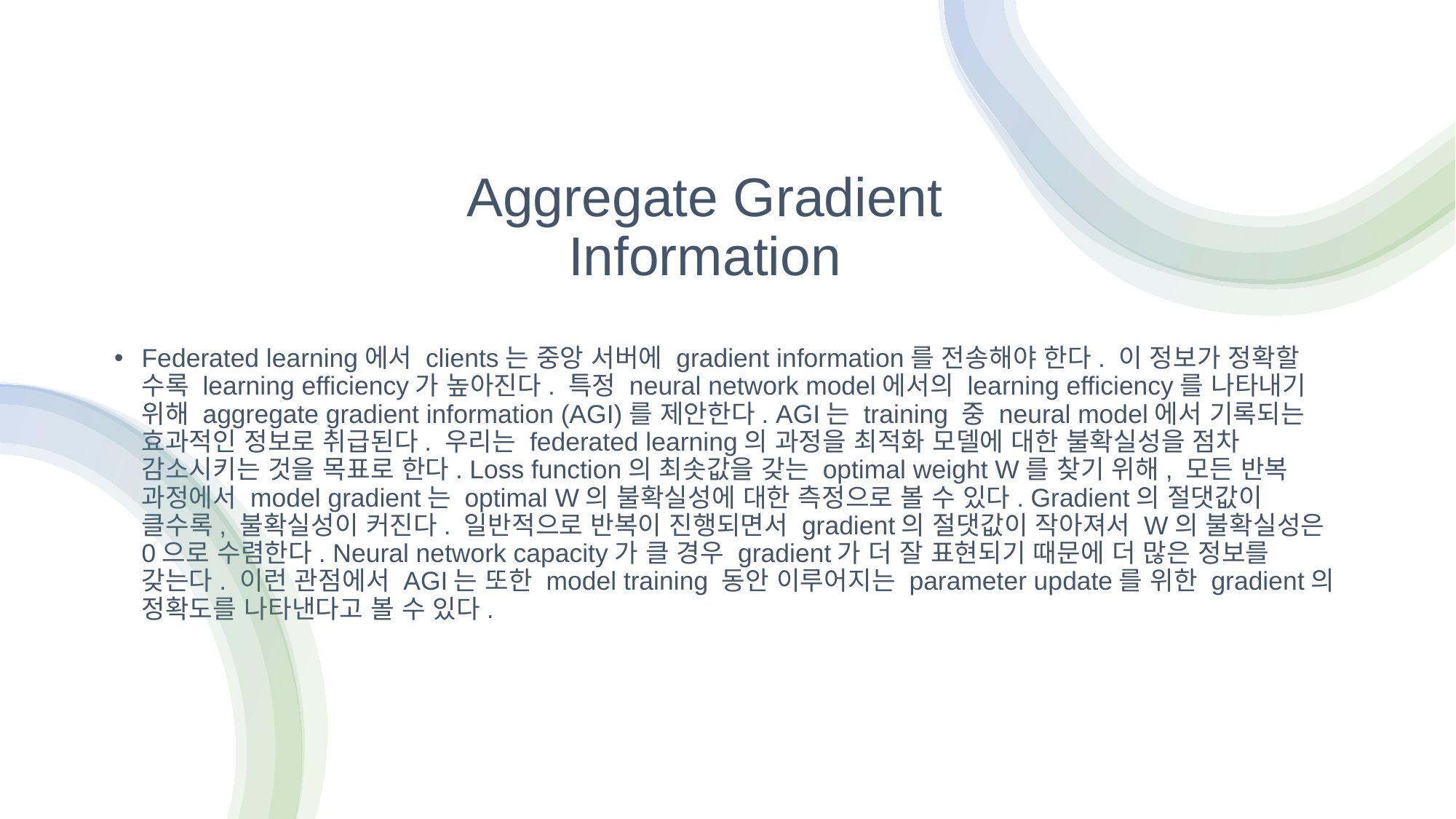

# Aggregate Gradient Information
Federated learning에서 clients는 중앙 서버에 gradient information를 전송해야 한다. 이 정보가 정확할 수록 learning efficiency가 높아진다. 특정 neural network model에서의 learning efficiency를 나타내기 위해 aggregate gradient information (AGI)를 제안한다. AGI는 training 중 neural model에서 기록되는 효과적인 정보로 취급된다. 우리는 federated learning의 과정을 최적화 모델에 대한 불확실성을 점차 감소시키는 것을 목표로 한다. Loss function의 최솟값을 갖는 optimal weight W를 찾기 위해, 모든 반복 과정에서 model gradient는 optimal W의 불확실성에 대한 측정으로 볼 수 있다. Gradient의 절댓값이 클수록, 불확실성이 커진다. 일반적으로 반복이 진행되면서 gradient의 절댓값이 작아져서 W의 불확실성은 0으로 수렴한다. Neural network capacity가 클 경우 gradient가 더 잘 표현되기 때문에 더 많은 정보를 갖는다. 이런 관점에서 AGI는 또한 model training 동안 이루어지는 parameter update를 위한 gradient의 정확도를 나타낸다고 볼 수 있다.